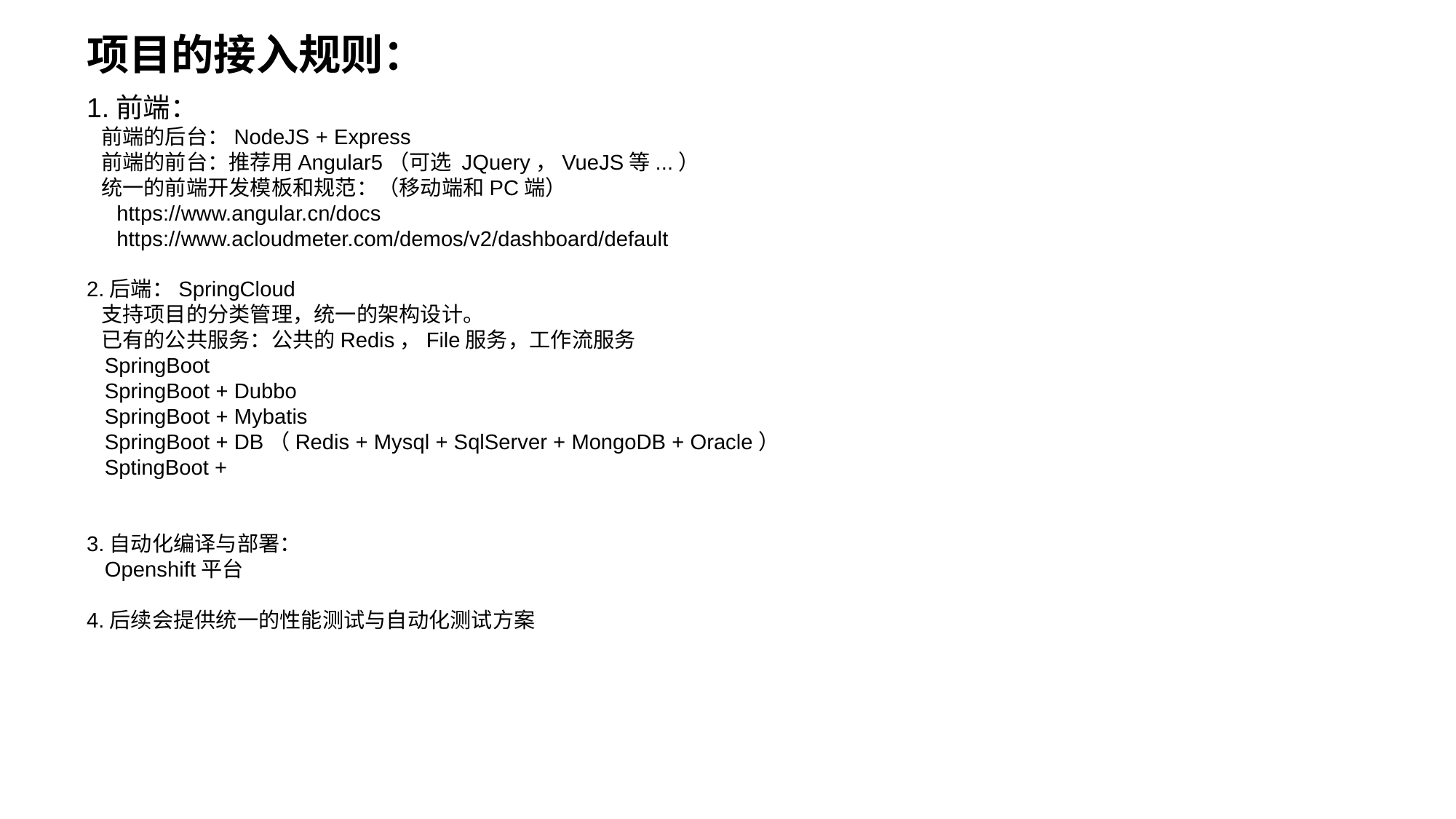

项目的接入规则：
1.前端：
  前端的后台：NodeJS + Express
  前端的前台：推荐用Angular5（可选 JQuery，VueJS等...）
  统一的前端开发模板和规范：（移动端和PC端）
     https://www.angular.cn/docs
     https://www.acloudmeter.com/demos/v2/dashboard/default

2.后端：SpringCloud
  支持项目的分类管理，统一的架构设计。
  已有的公共服务：公共的Redis，File服务，工作流服务
   SpringBoot
   SpringBoot + Dubbo
   SpringBoot + Mybatis
   SpringBoot + DB（Redis + Mysql + SqlServer + MongoDB + Oracle）
   SptingBoot +

3.自动化编译与部署：
   Openshift平台

4.后续会提供统一的性能测试与自动化测试方案